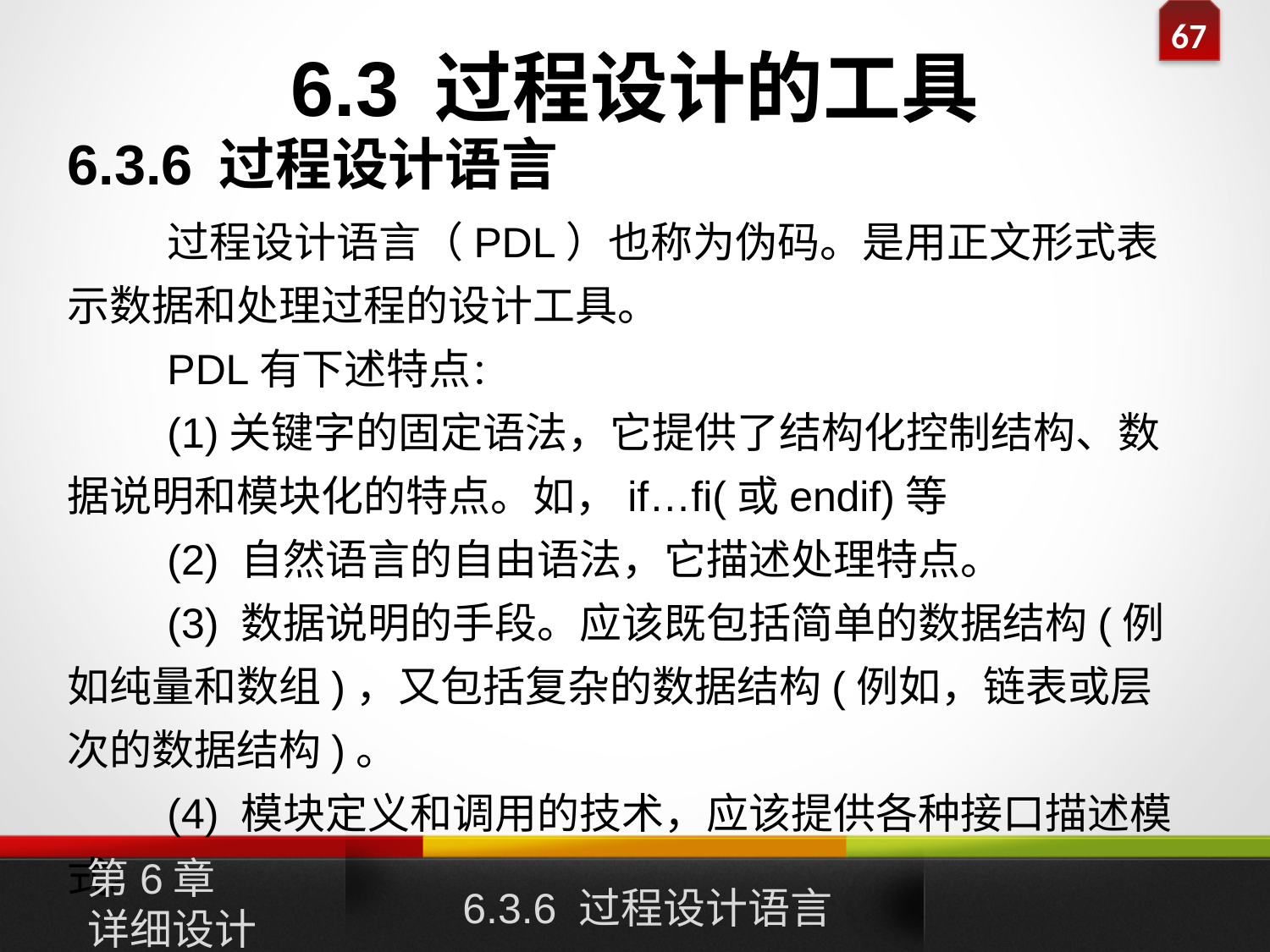

# 6.3 过程设计的工具
6.3.6 过程设计语言

过程设计语言（PDL）也称为伪码。是用正文形式表示数据和处理过程的设计工具。
PDL有下述特点：
(1)关键字的固定语法，它提供了结构化控制结构、数据说明和模块化的特点。如，if…fi(或endif)等
(2) 自然语言的自由语法，它描述处理特点。
(3) 数据说明的手段。应该既包括简单的数据结构(例如纯量和数组)，又包括复杂的数据结构(例如，链表或层次的数据结构)。
(4) 模块定义和调用的技术，应该提供各种接口描述模式。
第6章
详细设计
6.3.6 过程设计语言